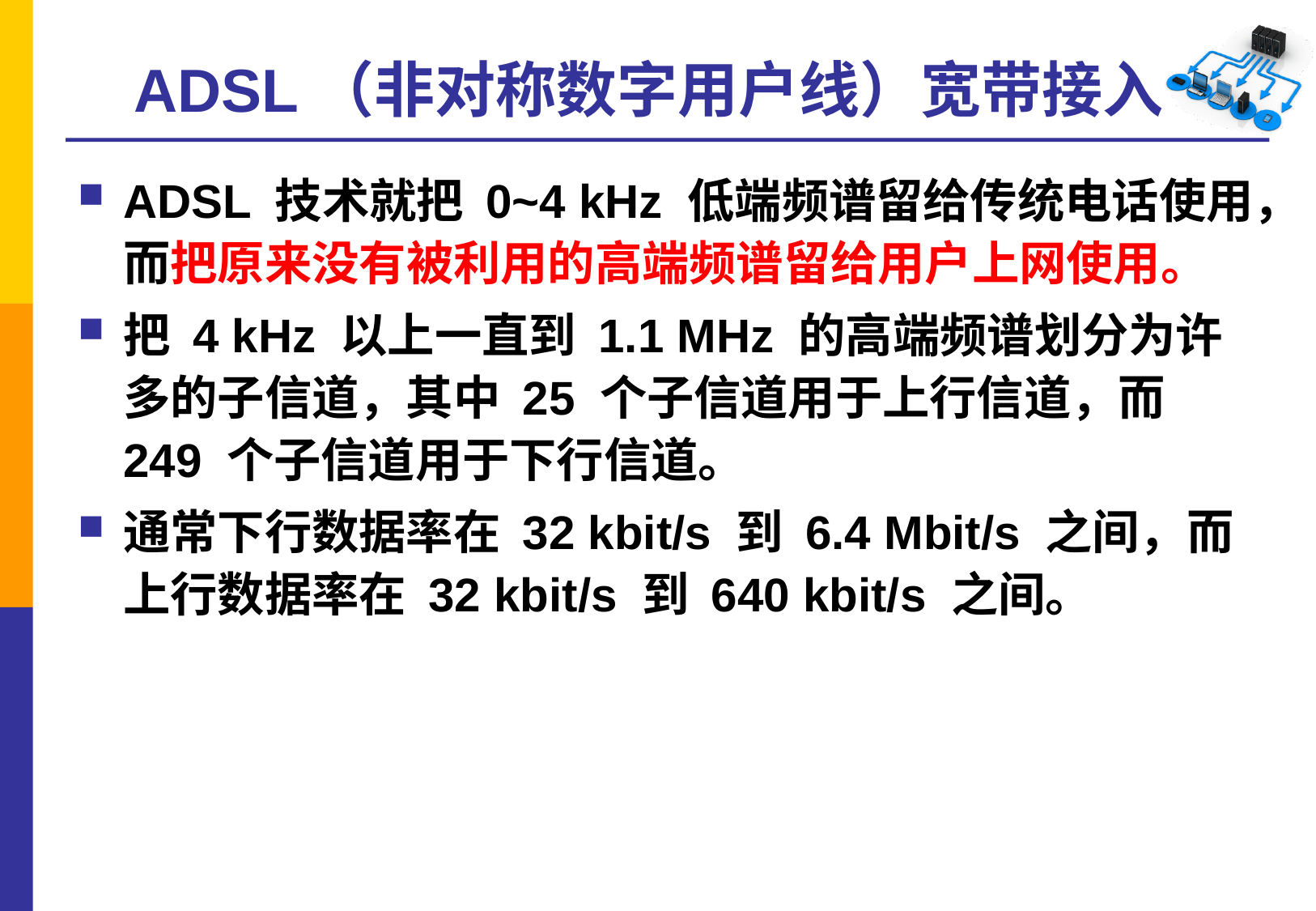

# ADSL（非对称数字用户线）宽带接入
ADSL 技术就把 0~4 kHz 低端频谱留给传统电话使用，而把原来没有被利用的高端频谱留给用户上网使用。
把 4 kHz 以上一直到 1.1 MHz 的高端频谱划分为许多的子信道，其中 25 个子信道用于上行信道，而 249 个子信道用于下行信道。
通常下行数据率在 32 kbit/s 到 6.4 Mbit/s 之间，而上行数据率在 32 kbit/s 到 640 kbit/s 之间。